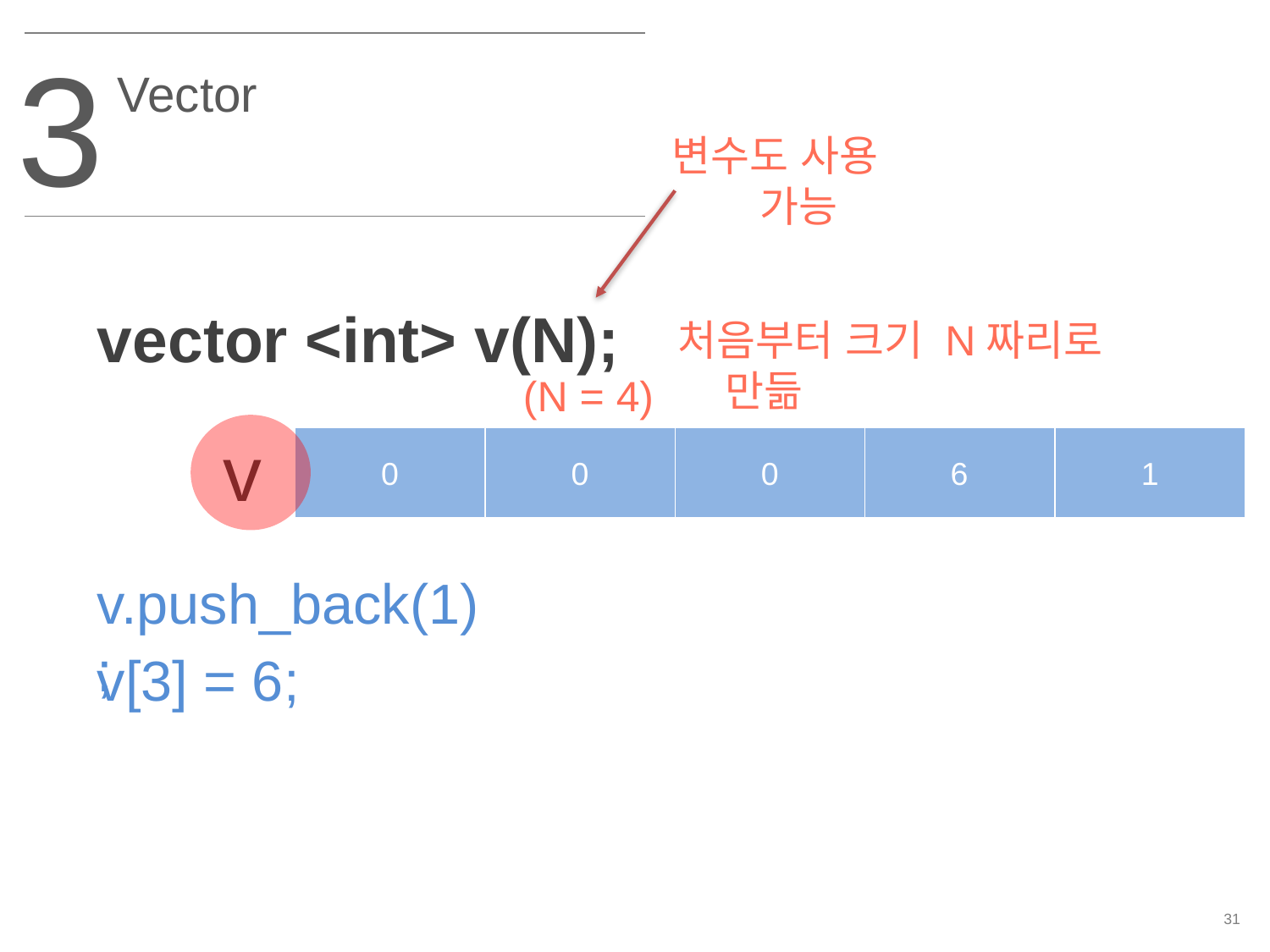

3
Vector
변수도 사용 가능
vector <int> v(N);
처음부터 크기 N짜리로 만듦
(N = 4)

v
6
1
0
0
0
0
v.push_back(1);
v[3] = 6;